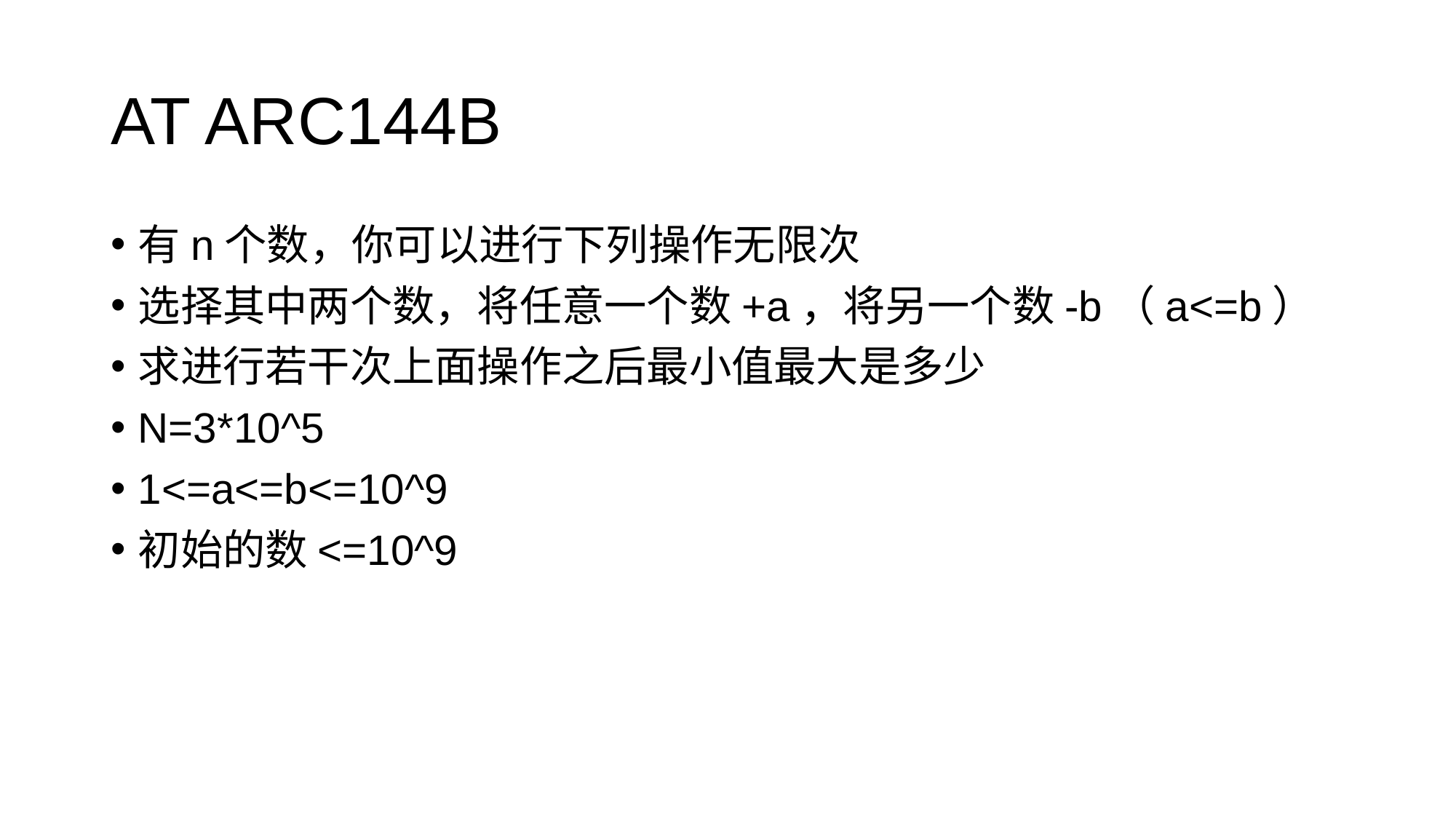

# AT ARC144B
有n个数，你可以进行下列操作无限次
选择其中两个数，将任意一个数+a，将另一个数-b（a<=b）
求进行若干次上面操作之后最小值最大是多少
N=3*10^5
1<=a<=b<=10^9
初始的数<=10^9